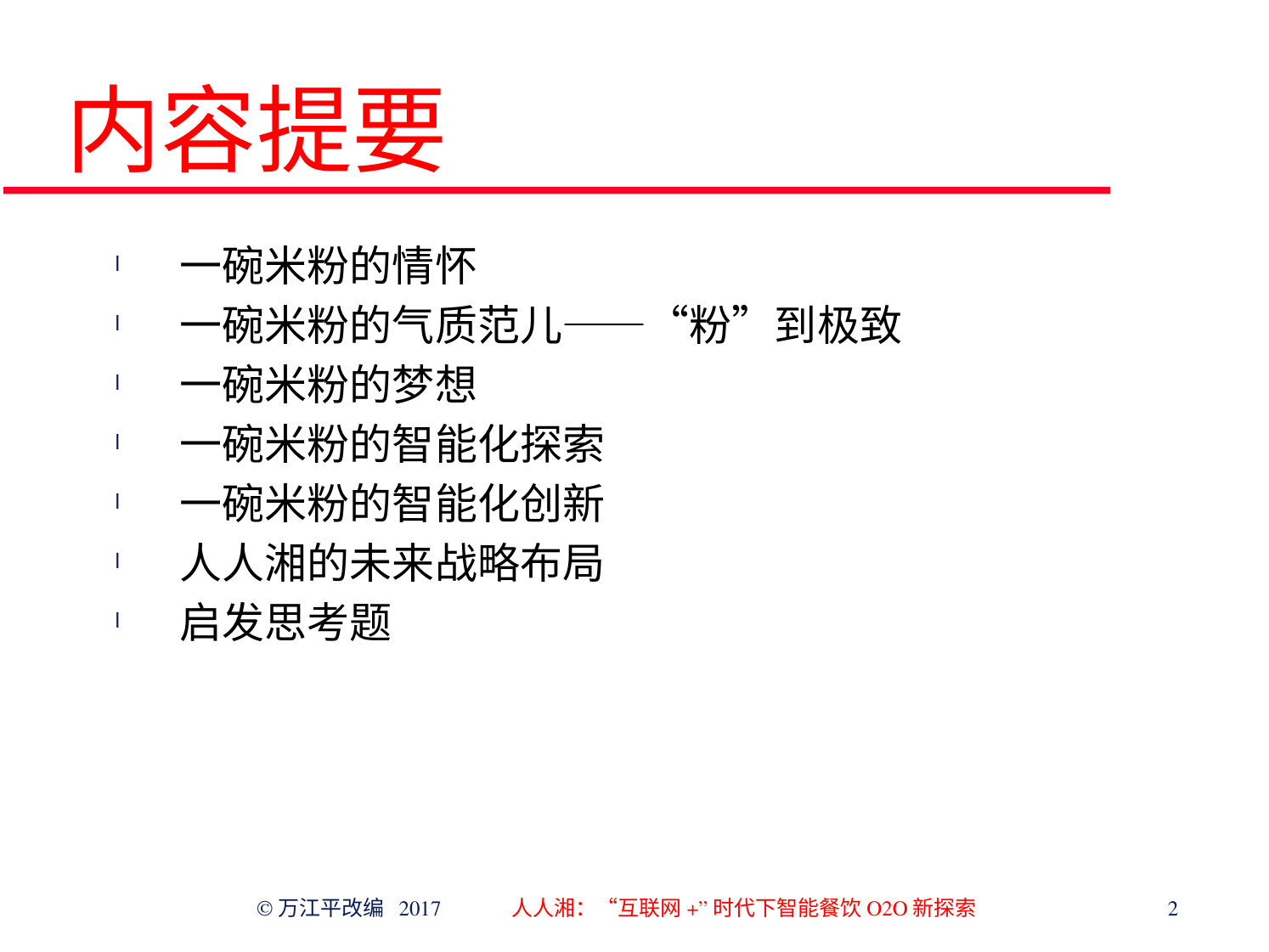

# 内容提要
一碗米粉的情怀
一碗米粉的气质范儿——“粉”到极致
一碗米粉的梦想
一碗米粉的智能化探索
一碗米粉的智能化创新
人人湘的未来战略布局
启发思考题